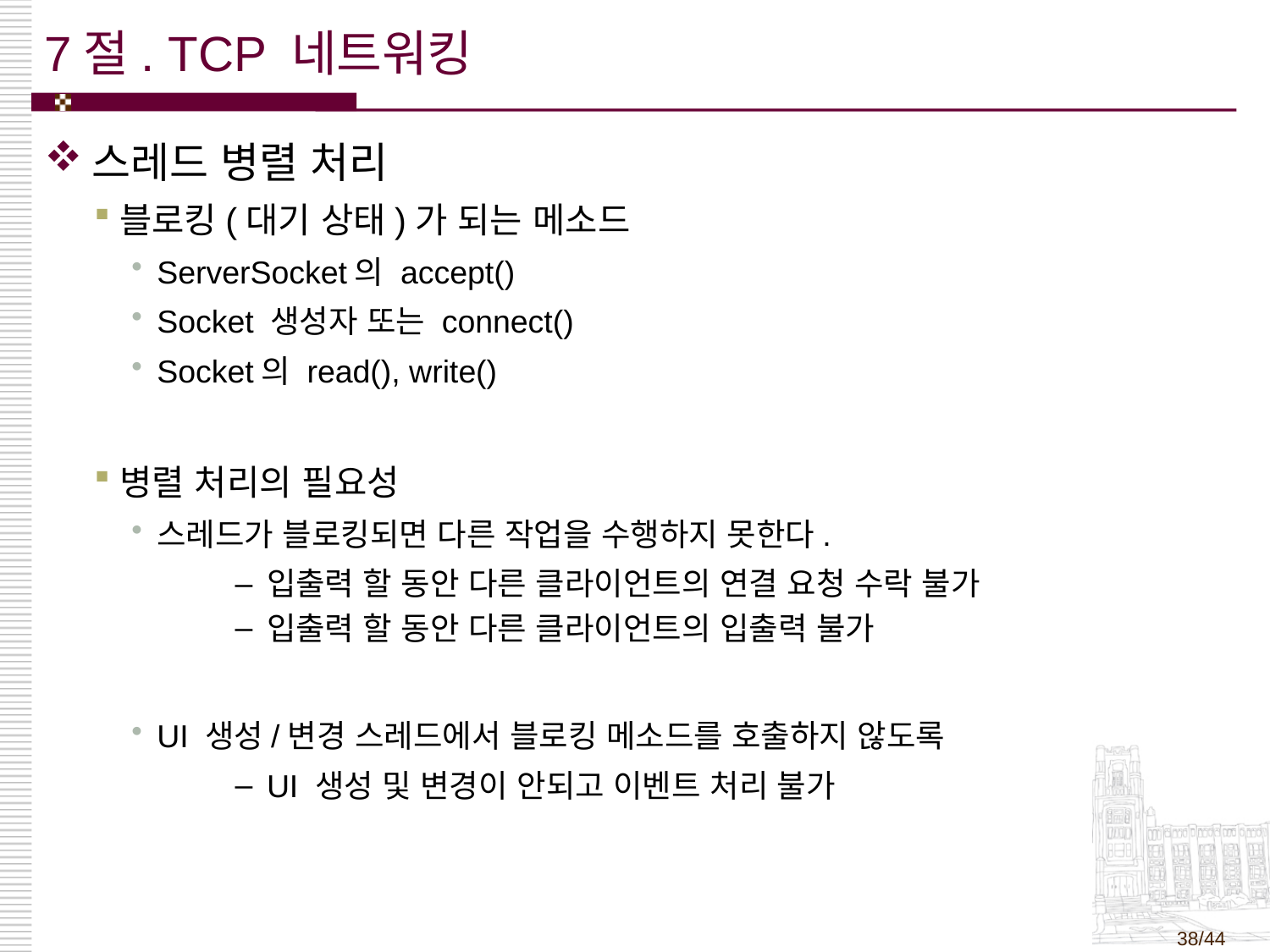

# 7절. TCP 네트워킹
스레드 병렬 처리
블로킹(대기 상태)가 되는 메소드
ServerSocket의 accept()
Socket 생성자 또는 connect()
Socket의 read(), write()

병렬 처리의 필요성
스레드가 블로킹되면 다른 작업을 수행하지 못한다.
입출력 할 동안 다른 클라이언트의 연결 요청 수락 불가
입출력 할 동안 다른 클라이언트의 입출력 불가

UI 생성/변경 스레드에서 블로킹 메소드를 호출하지 않도록
UI 생성 및 변경이 안되고 이벤트 처리 불가